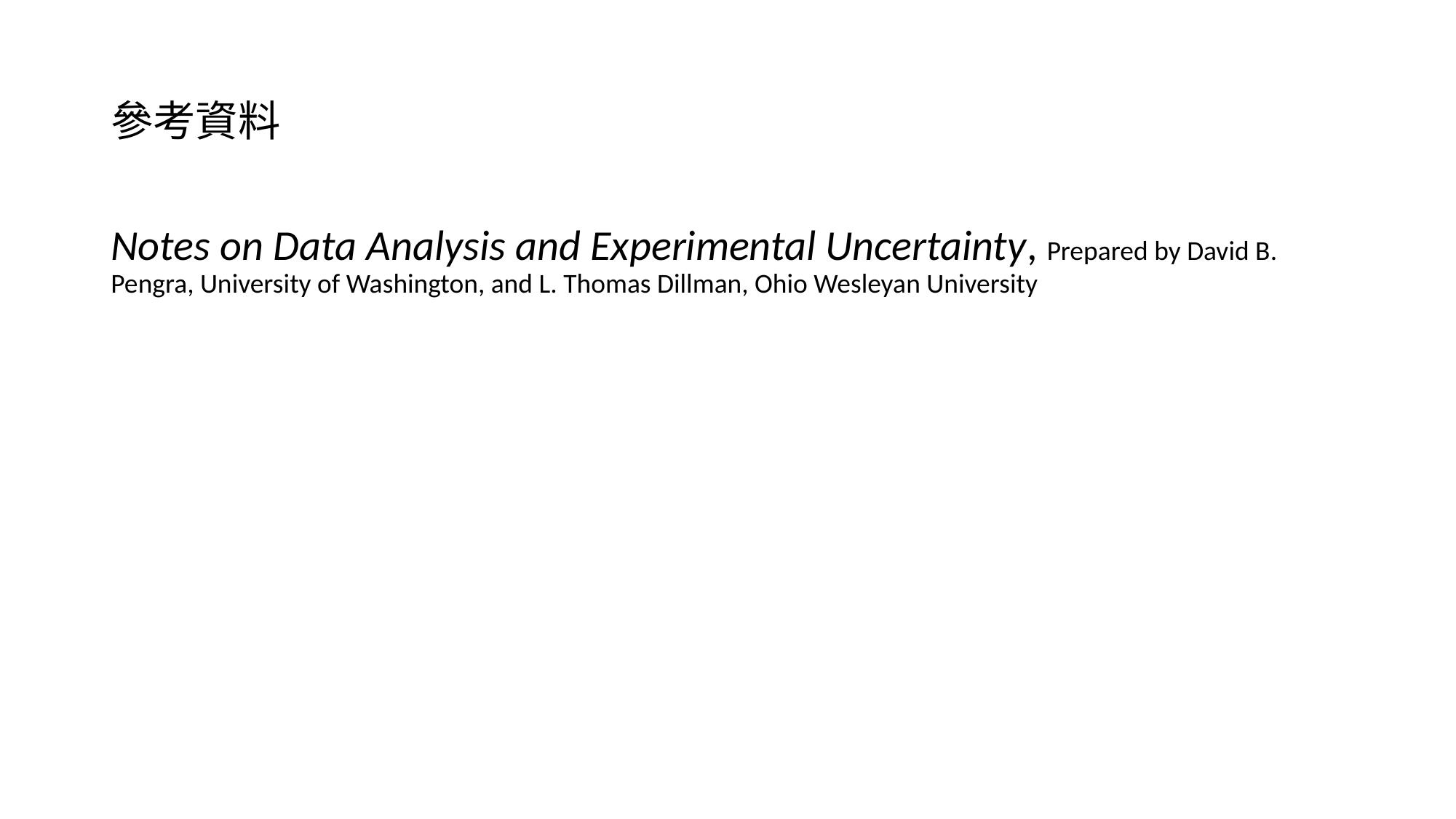

# 參考資料
Notes on Data Analysis and Experimental Uncertainty, Prepared by David B. Pengra, University of Washington, and L. Thomas Dillman, Ohio Wesleyan University